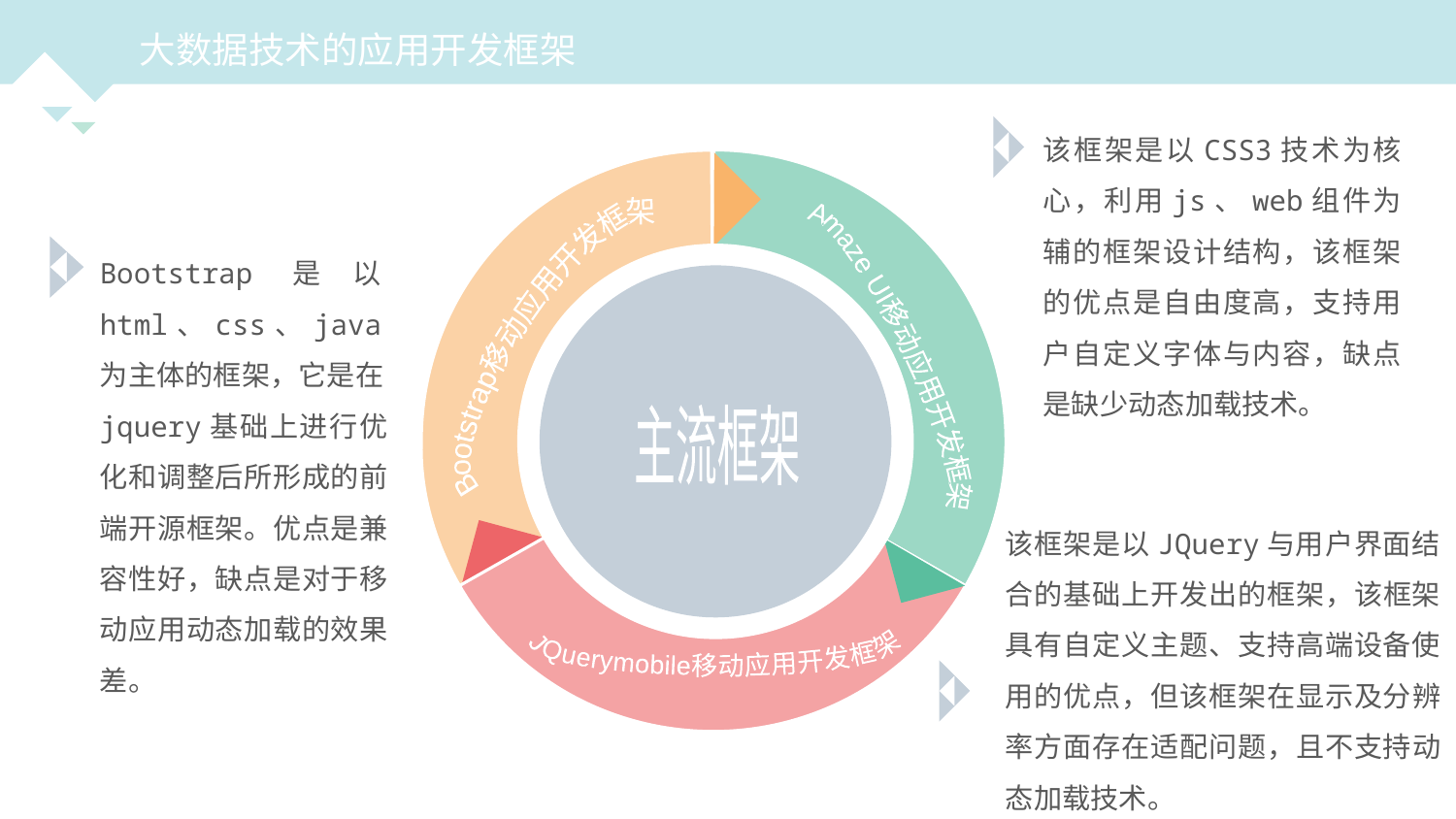

大数据技术的应用开发框架
该框架是以CSS3技术为核心，利用js、web组件为辅的框架设计结构，该框架的优点是自由度高，支持用户自定义字体与内容，缺点是缺少动态加载技术。

	Amaze UI移动应用开发框架

	Bootstrap移动应用开发框架

主流框架

	JQuerymobile移动应用开发框架
Bootstrap是以html、css、java为主体的框架，它是在jquery基础上进行优化和调整后所形成的前端开源框架。优点是兼容性好，缺点是对于移动应用动态加载的效果差。

该框架是以JQuery与用户界面结合的基础上开发出的框架，该框架具有自定义主题、支持高端设备使用的优点，但该框架在显示及分辨率方面存在适配问题，且不支持动态加载技术。